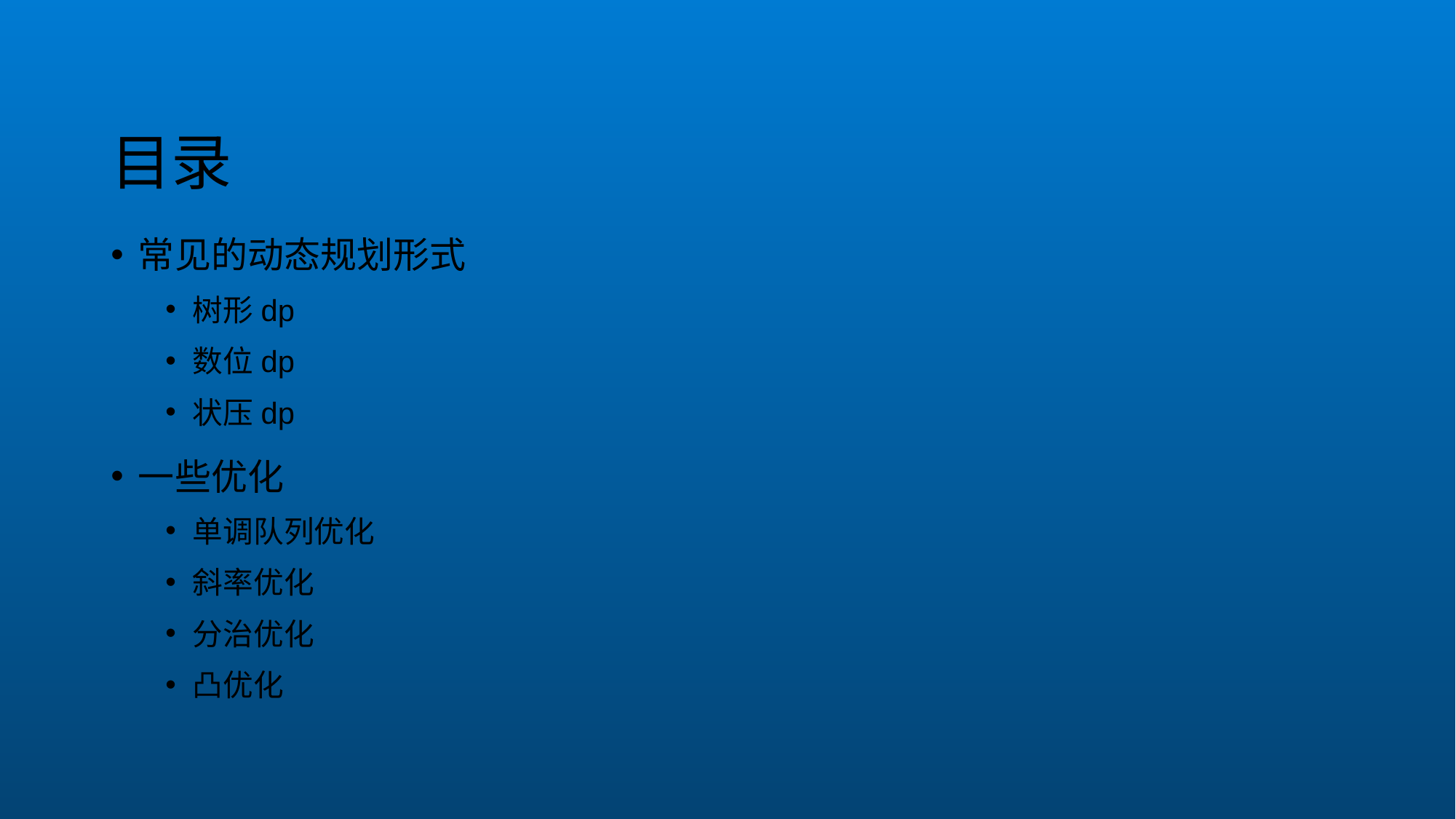

# 目录
常见的动态规划形式
树形dp
数位dp
状压dp
一些优化
单调队列优化
斜率优化
分治优化
凸优化